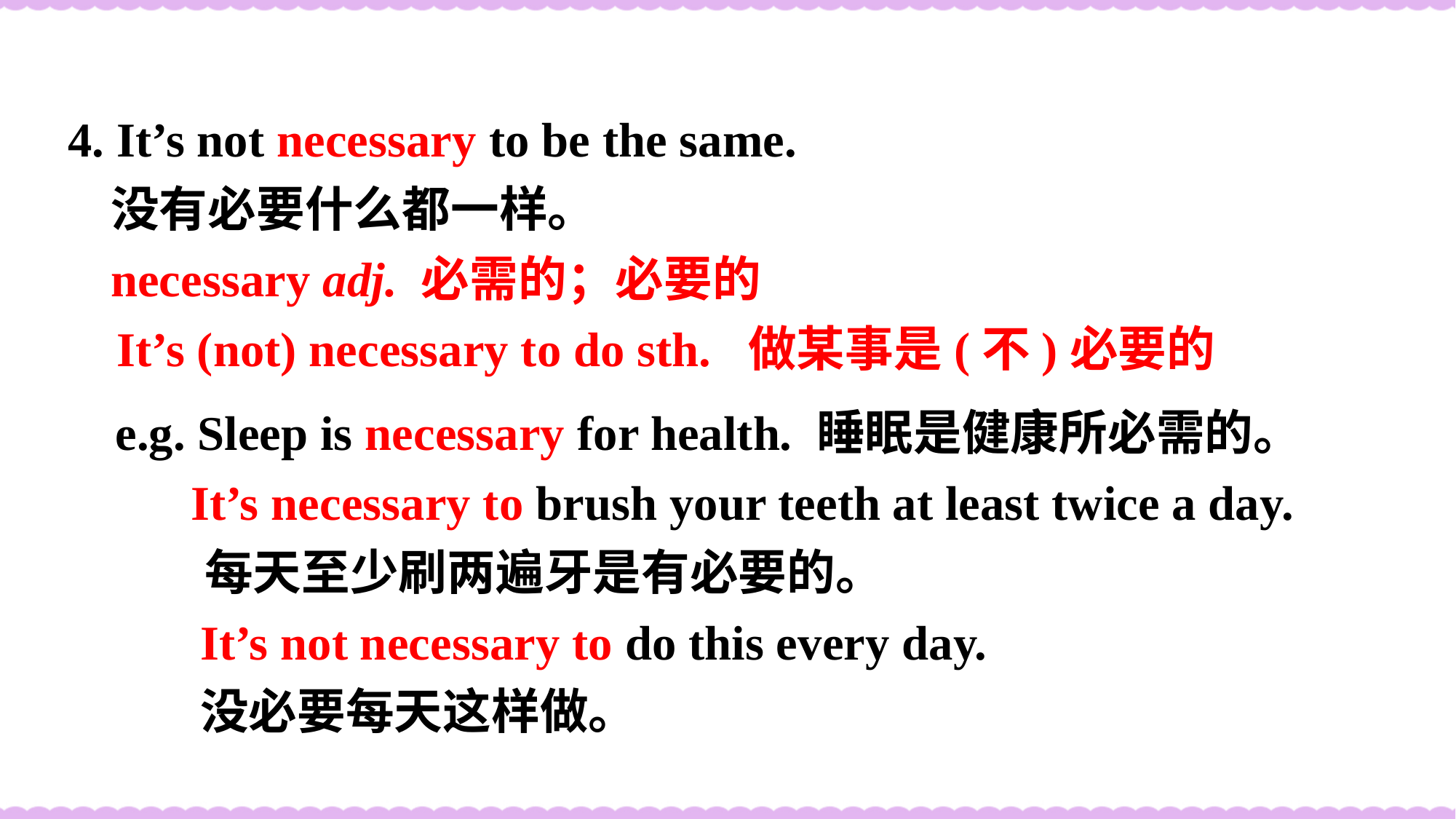

4. It’s not necessary to be the same.
没有必要什么都一样。
necessary adj. 必需的；必要的
    It’s (not) necessary to do sth.  做某事是(不)必要的
e.g. Sleep is necessary for health. 睡眠是健康所必需的。
It’s necessary to brush your teeth at least twice a day.
       每天至少刷两遍牙是有必要的。
It’s not necessary to do this every day.
没必要每天这样做。